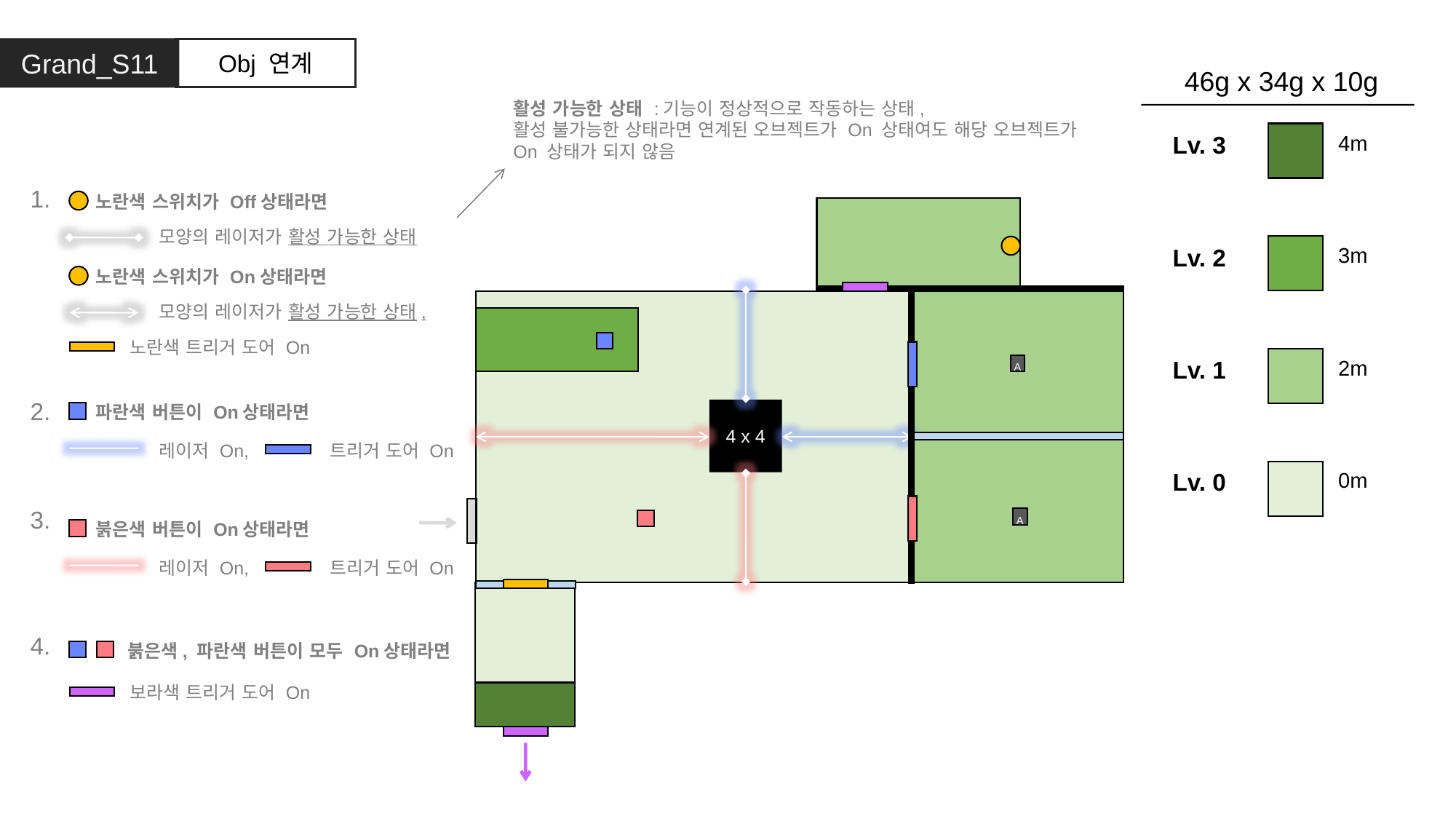

Grand_S11
Obj 연계
46g x 34g x 10g
활성 가능한 상태 :기능이 정상적으로 작동하는 상태,
활성 불가능한 상태라면 연계된 오브젝트가 On 상태여도 해당 오브젝트가 On 상태가 되지 않음

Lv. 3
4m

1.
노란색 스위치가 Off상태라면

모양의 레이저가 활성 가능한 상태

Lv. 2
3m

노란색 스위치가 On상태라면

모양의 레이저가 활성 가능한 상태,

노란색 트리거 도어 On

Lv. 1
2m
A
2.
파란색 버튼이 On상태라면
4 x 4

레이저 On,               트리거 도어 On

Lv. 0

0m

3.
A

붉은색 버튼이 On상태라면

레이저 On,               트리거 도어 On

4.
붉은색, 파란색 버튼이 모두 On상태라면

보라색 트리거 도어 On